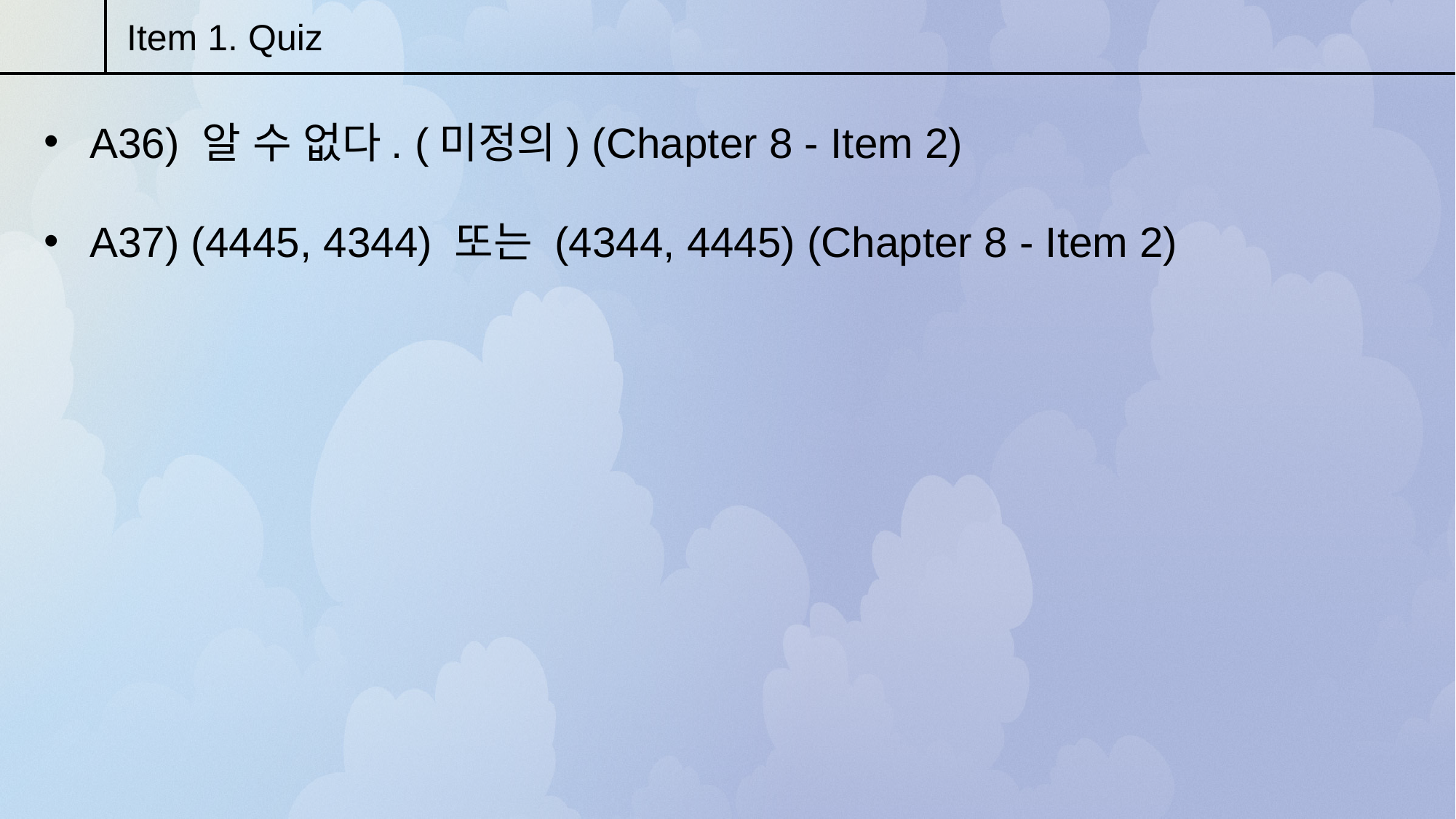

Item 1. Quiz
 A36) 알 수 없다. (미정의) (Chapter 8 - Item 2)
 A37) (4445, 4344) 또는 (4344, 4445) (Chapter 8 - Item 2)